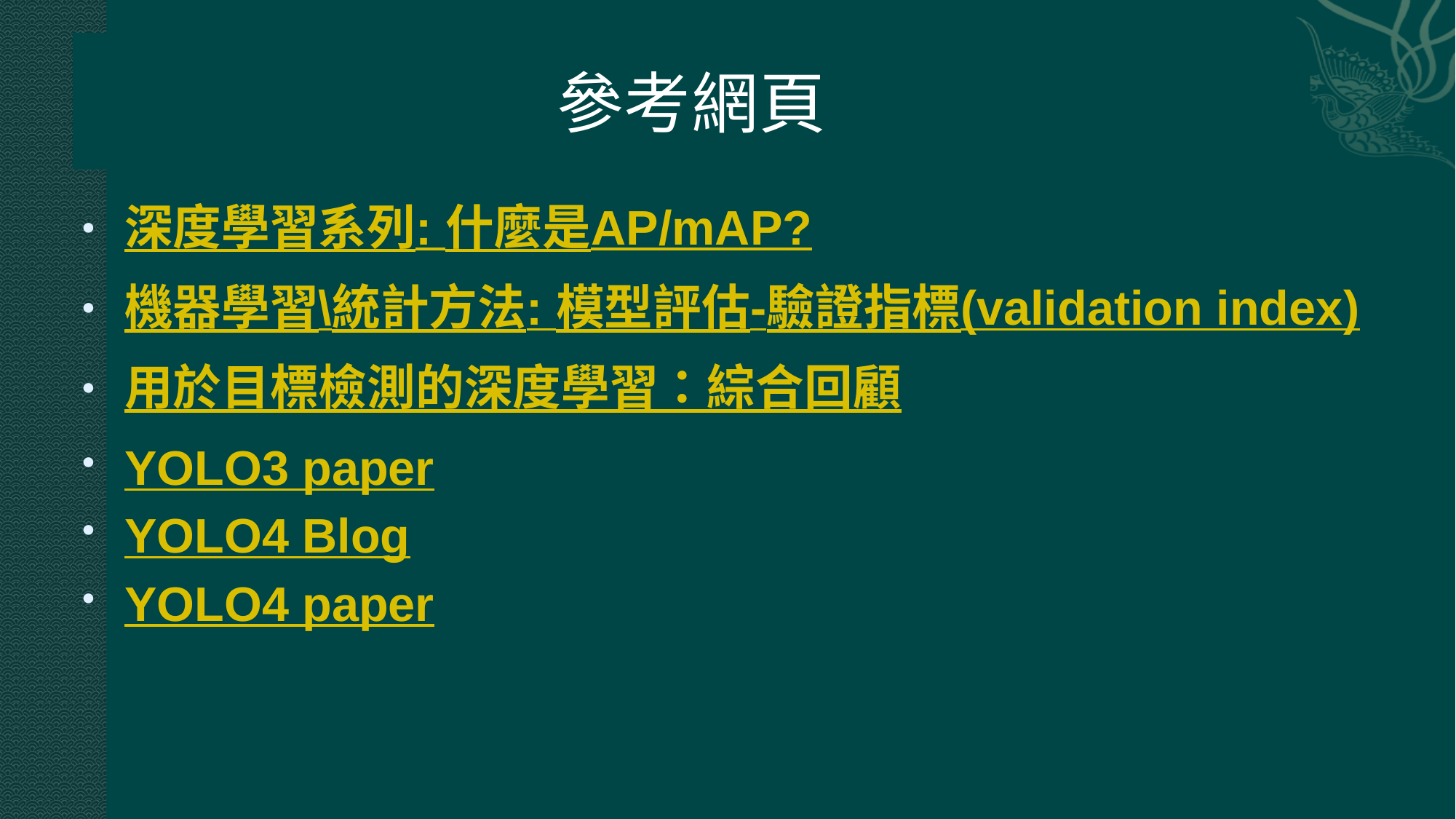

# 參考網頁
深度學習系列: 什麼是AP/mAP?
機器學習\統計方法: 模型評估-驗證指標(validation index)
用於目標檢測的深度學習：綜合回顧
YOLO3 paper
YOLO4 Blog
YOLO4 paper